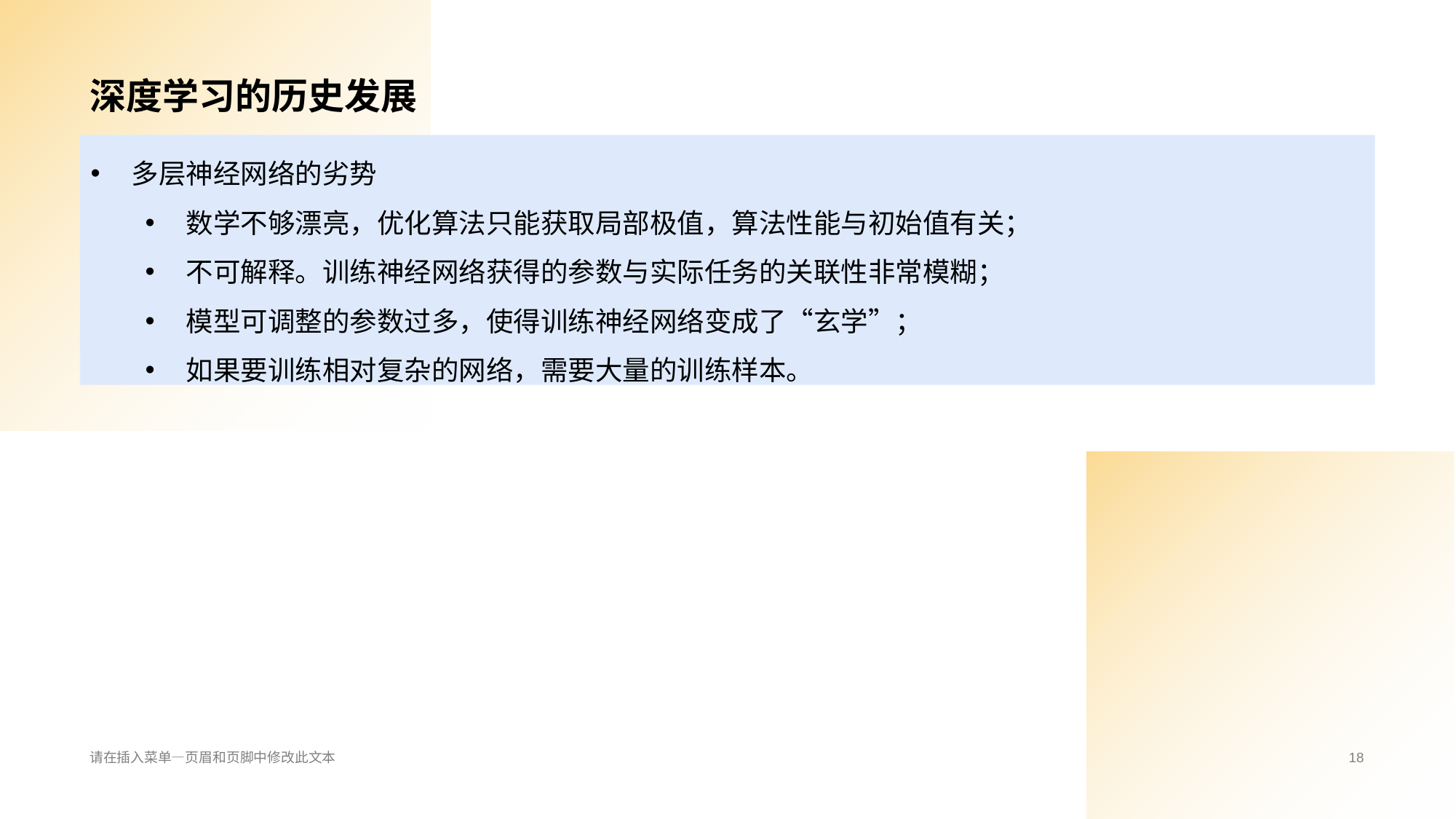

# 深度学习的历史发展
多层神经网络的劣势
数学不够漂亮，优化算法只能获取局部极值，算法性能与初始值有关；
不可解释。训练神经网络获得的参数与实际任务的关联性非常模糊；
模型可调整的参数过多，使得训练神经网络变成了“玄学”；
如果要训练相对复杂的网络，需要大量的训练样本。
请在插入菜单—页 眉和页脚中修改此文本
18